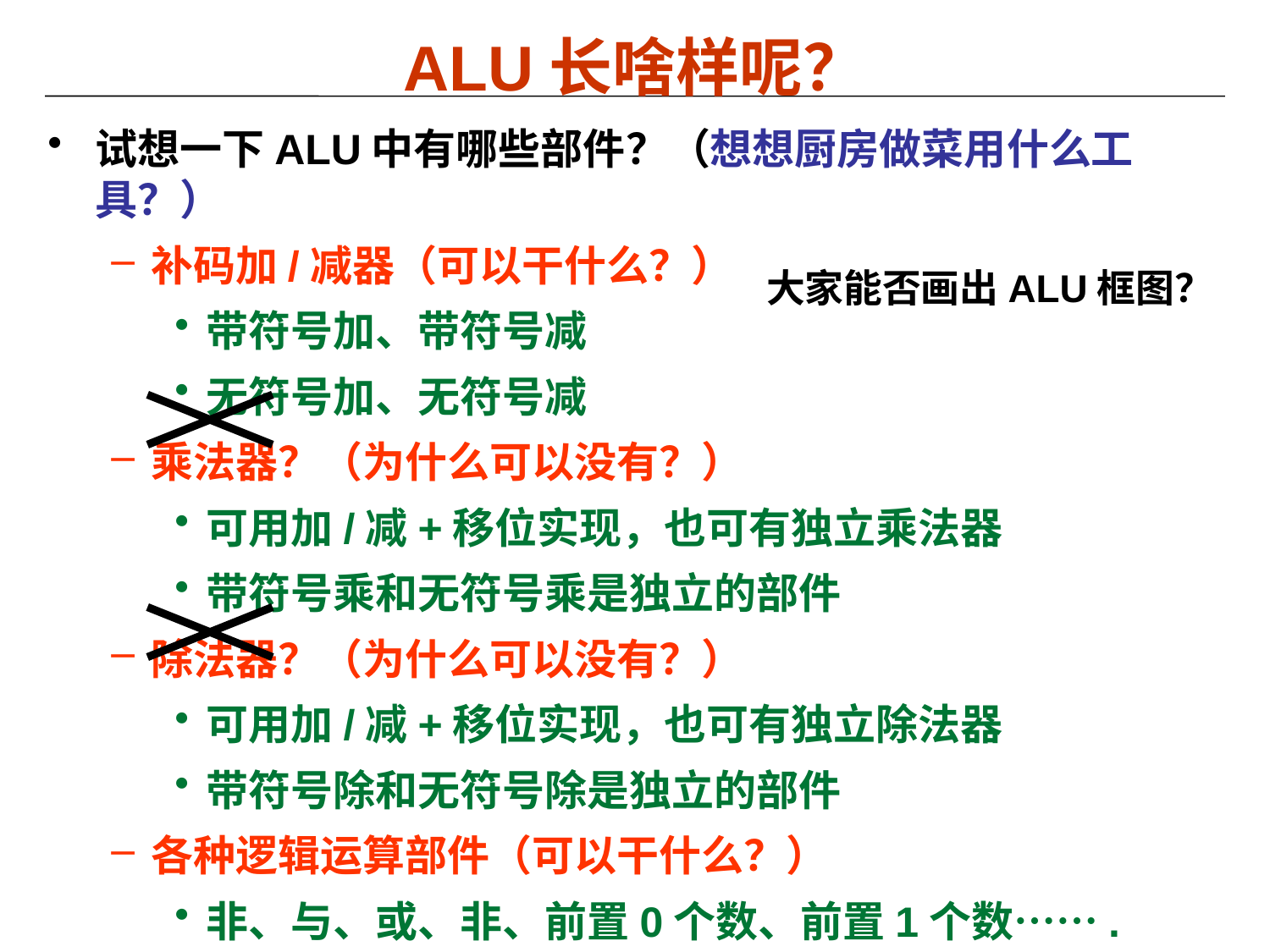

# ALU长啥样呢？
试想一下ALU中有哪些部件？（想想厨房做菜用什么工具？）
补码加/减器（可以干什么？）
带符号加、带符号减
无符号加、无符号减
乘法器？（为什么可以没有？）
可用加/减+移位实现，也可有独立乘法器
带符号乘和无符号乘是独立的部件
除法器？（为什么可以没有？）
可用加/减+移位实现，也可有独立除法器
带符号除和无符号除是独立的部件
各种逻辑运算部件（可以干什么？）
非、与、或、非、前置0个数、前置1个数…….
大家能否画出ALU框图？